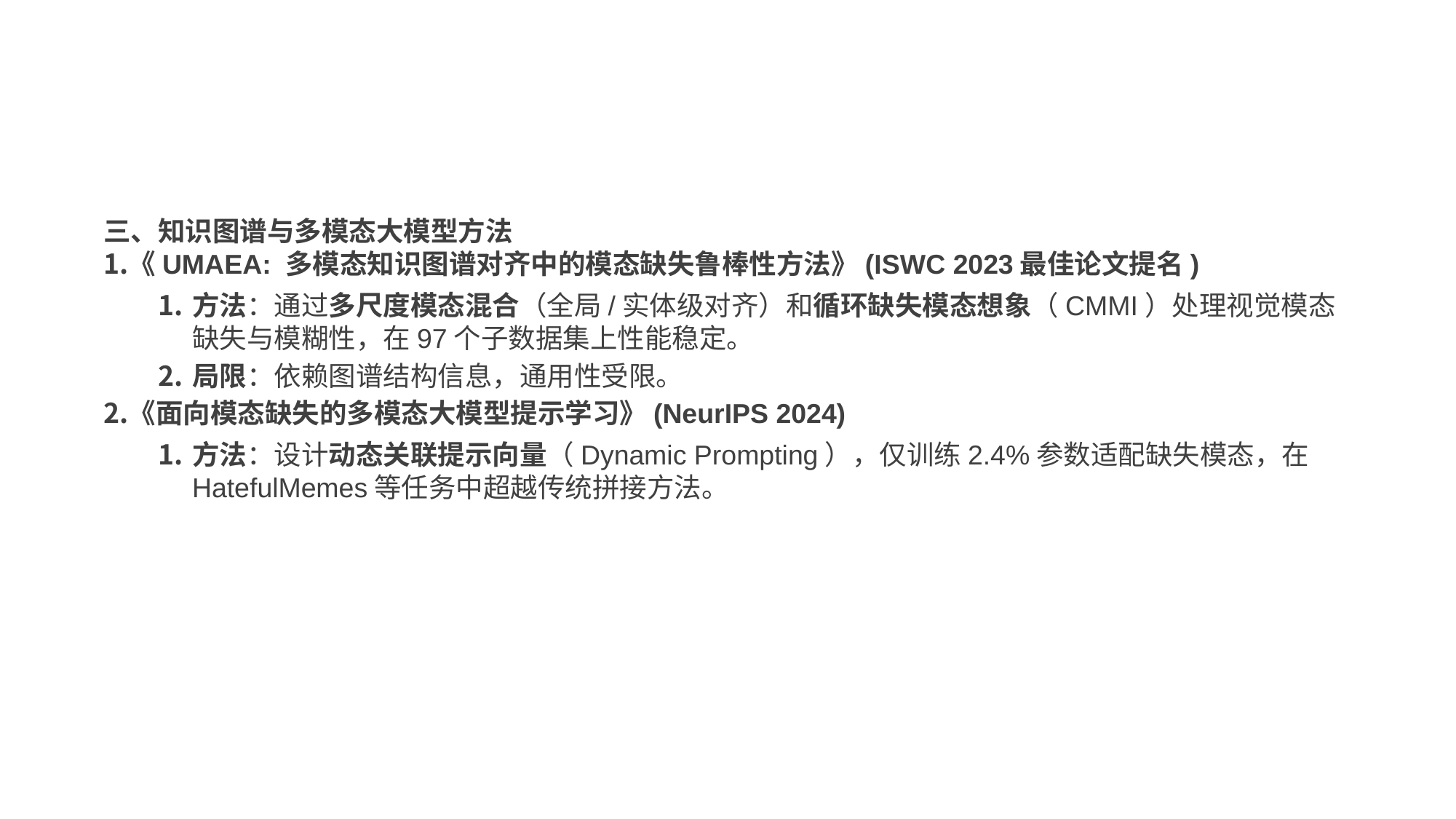

三、知识图谱与多模态大模型方法
《UMAEA: 多模态知识图谱对齐中的模态缺失鲁棒性方法》(ISWC 2023最佳论文提名)
方法：通过多尺度模态混合（全局/实体级对齐）和循环缺失模态想象（CMMI）处理视觉模态缺失与模糊性，在97个子数据集上性能稳定。
局限：依赖图谱结构信息，通用性受限。
《面向模态缺失的多模态大模型提示学习》(NeurIPS 2024)
方法：设计动态关联提示向量（Dynamic Prompting），仅训练2.4%参数适配缺失模态，在HatefulMemes等任务中超越传统拼接方法。